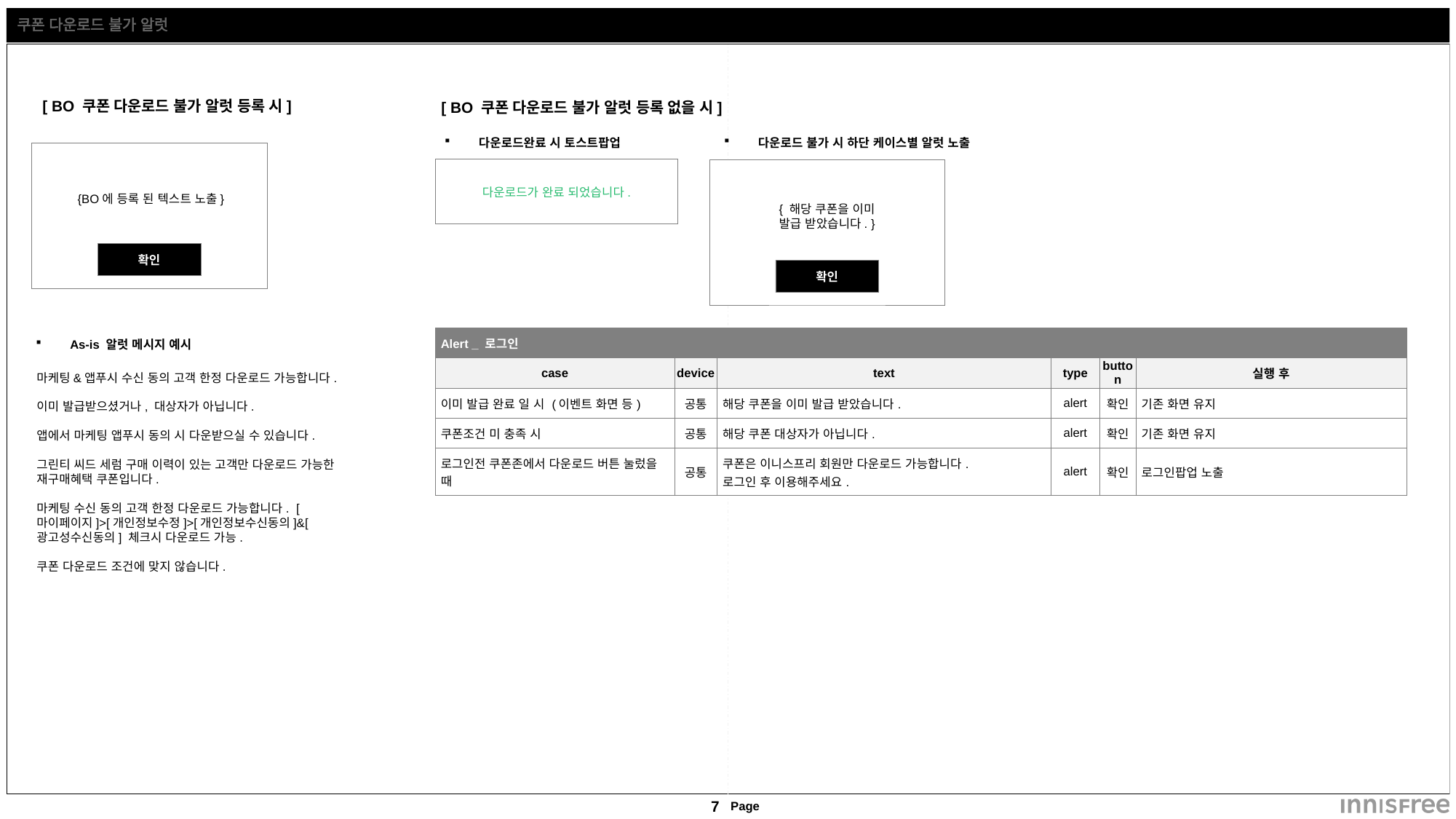

# 쿠폰 다운로드 불가 알럿
[ BO 쿠폰 다운로드 불가 알럿 등록 시]
[ BO 쿠폰 다운로드 불가 알럿 등록 없을 시]
다운로드완료 시 토스트팝업
다운로드 불가 시 하단 케이스별 알럿 노출

다운로드가 완료 되었습니다.
{BO에 등록 된 텍스트 노출}
{ 해당 쿠폰을 이미
발급 받았습니다. }
확인
확인
| Alert \_ 로그인 |  |  |  |  |  |
| --- | --- | --- | --- | --- | --- |
| case | device | text | type | button | 실행 후 |
| 이미 발급 완료 일 시 (이벤트 화면 등) | 공통 | 해당 쿠폰을 이미 발급 받았습니다. | alert | 확인 | 기존 화면 유지 |
| 쿠폰조건 미 충족 시 | 공통 | 해당 쿠폰 대상자가 아닙니다. | alert | 확인 | 기존 화면 유지 |
| 로그인전 쿠폰존에서 다운로드 버튼 눌렀을 때 | 공통 | 쿠폰은 이니스프리 회원만 다운로드 가능합니다. 로그인 후 이용해주세요. | alert | 확인 | 로그인팝업 노출 |
As-is 알럿 메시지 예시
마케팅&앱푸시 수신 동의 고객 한정 다운로드 가능합니다.

이미 발급받으셨거나, 대상자가 아닙니다.

앱에서 마케팅 앱푸시 동의 시 다운받으실 수 있습니다.

그린티 씨드 세럼 구매 이력이 있는 고객만 다운로드 가능한 재구매혜택 쿠폰입니다.

마케팅 수신 동의 고객 한정 다운로드 가능합니다.  [마이페이지]>[개인정보수정]>[개인정보수신동의]&[광고성수신동의] 체크시 다운로드 가능.

쿠폰 다운로드 조건에 맞지 않습니다.